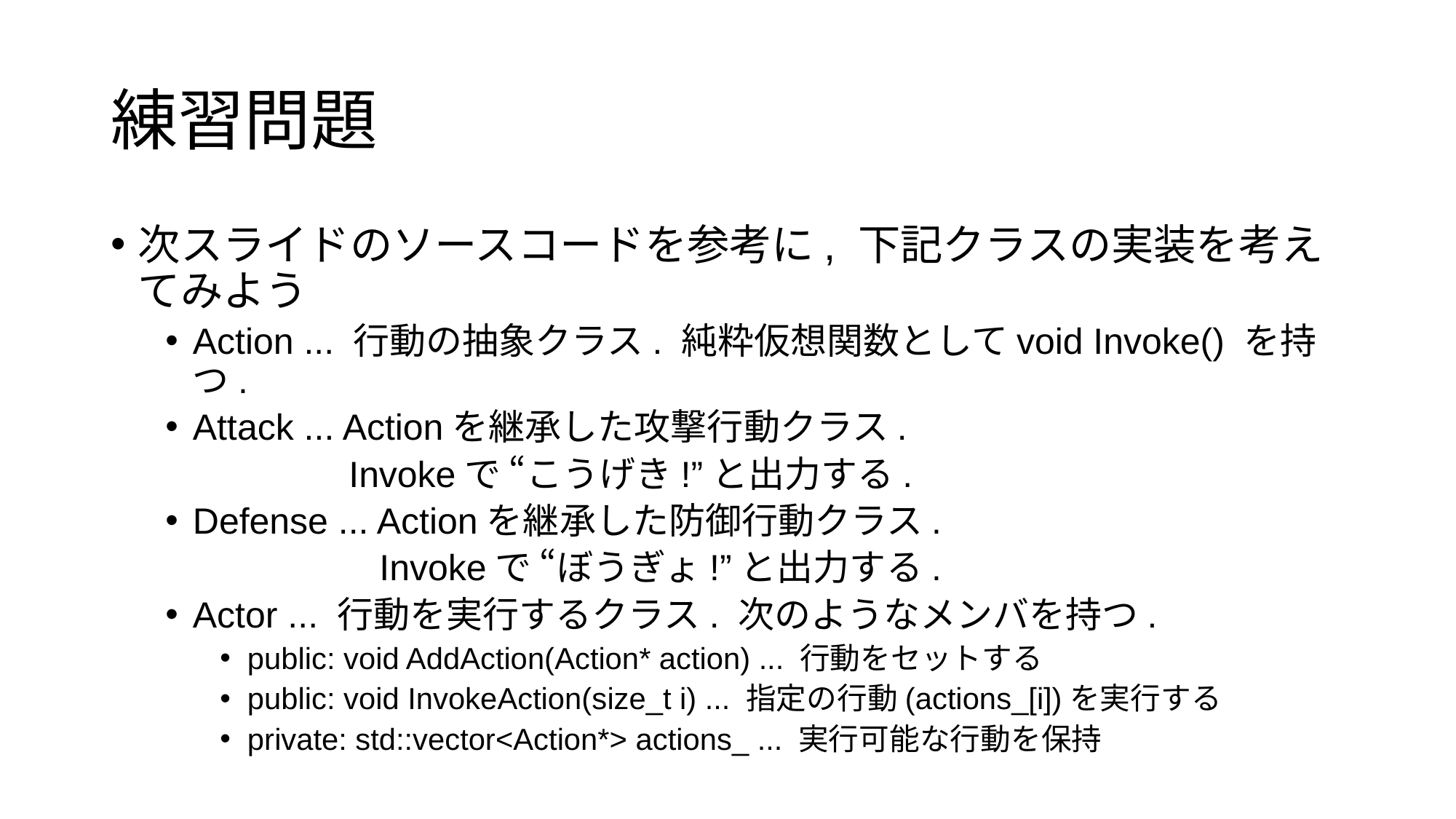

# 練習問題
次スライドのソースコードを参考に, 下記クラスの実装を考えてみよう
Action ... 行動の抽象クラス. 純粋仮想関数としてvoid Invoke() を持つ.
Attack ... Actionを継承した攻撃行動クラス.
                  Invokeで “こうげき!”と出力する.
Defense ... Actionを継承した防御行動クラス.
                     Invokeで “ぼうぎょ!”と出力する.
Actor ... 行動を実行するクラス. 次のようなメンバを持つ.
public: void AddAction(Action* action) ... 行動をセットする
public: void InvokeAction(size_t i) ... 指定の行動(actions_[i])を実行する
private: std::vector<Action*> actions_ ... 実行可能な行動を保持